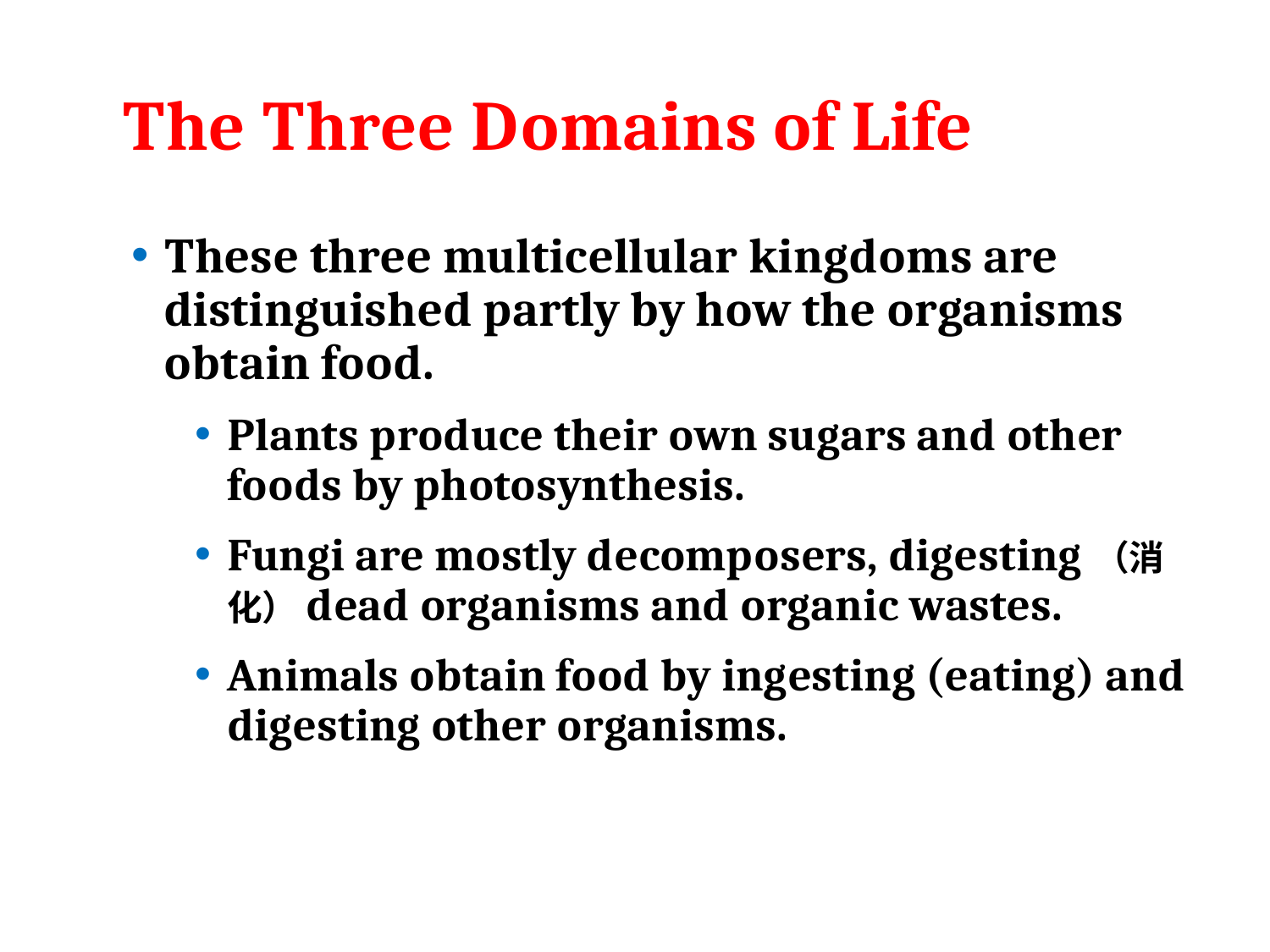

# The Three Domains of Life
These three multicellular kingdoms are distinguished partly by how the organisms obtain food.
Plants produce their own sugars and other foods by photosynthesis.
Fungi are mostly decomposers, digesting（消化）dead organisms and organic wastes.
Animals obtain food by ingesting (eating) and digesting other organisms.